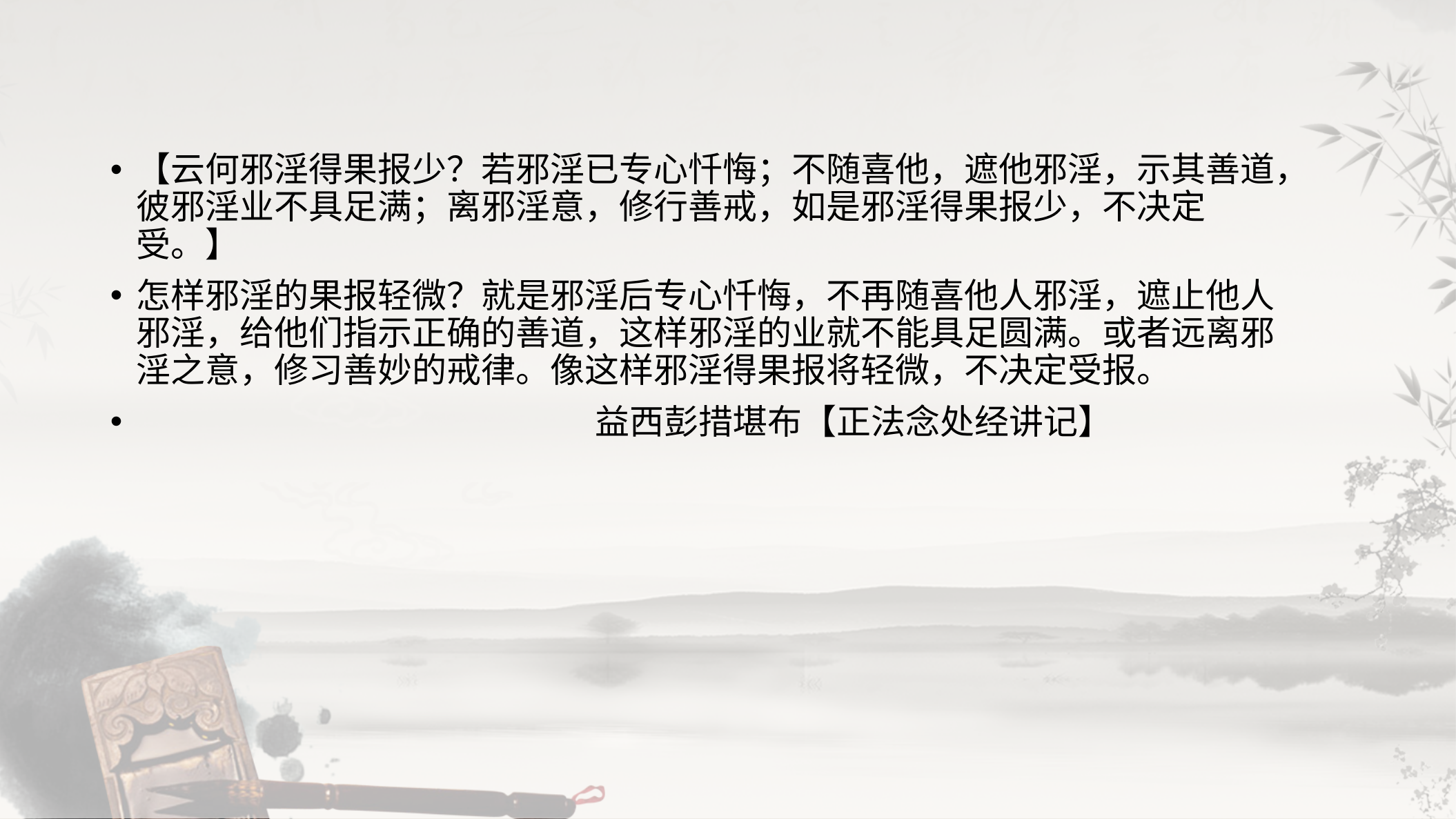

【云何邪淫得果报少？若邪淫已专心忏悔；不随喜他，遮他邪淫，示其善道，彼邪淫业不具足满；离邪淫意，修行善戒，如是邪淫得果报少，不决定受。】
怎样邪淫的果报轻微？就是邪淫后专心忏悔，不再随喜他人邪淫，遮止他人邪淫，给他们指示正确的善道，这样邪淫的业就不能具足圆满。或者远离邪淫之意，修习善妙的戒律。像这样邪淫得果报将轻微，不决定受报。
                                                          益西彭措堪布【正法念处经讲记】